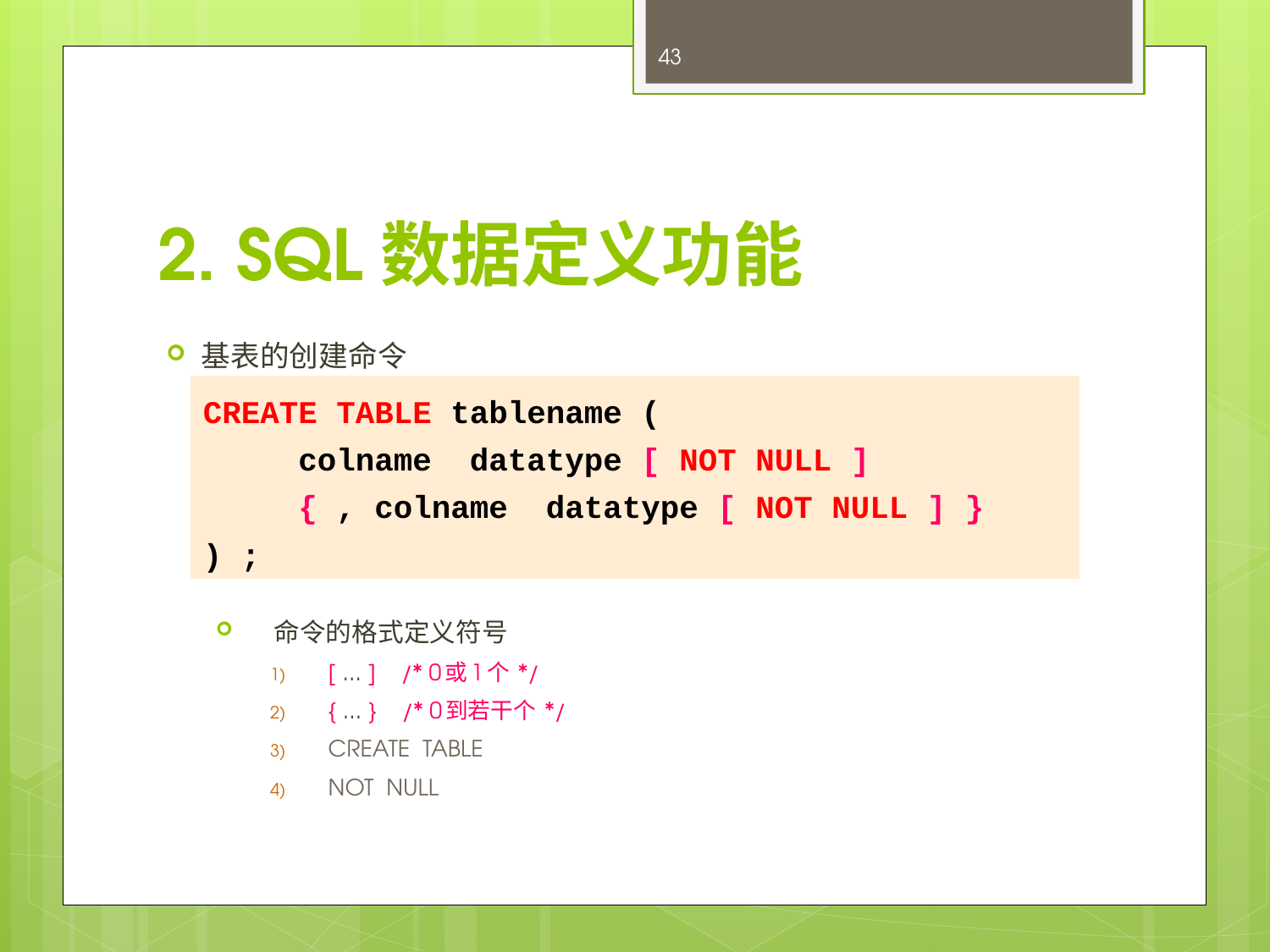

43
# 2. SQL数据定义功能
基表的创建命令

命令的格式定义符号
[ ... ]    /* 0或1个 */
{ ... }    /* 0到若干个 */
CREATE  TABLE
NOT  NULL
CREATE TABLE tablename (
     colname  datatype [ NOT NULL ]
     { , colname  datatype [ NOT NULL ] }
) ;